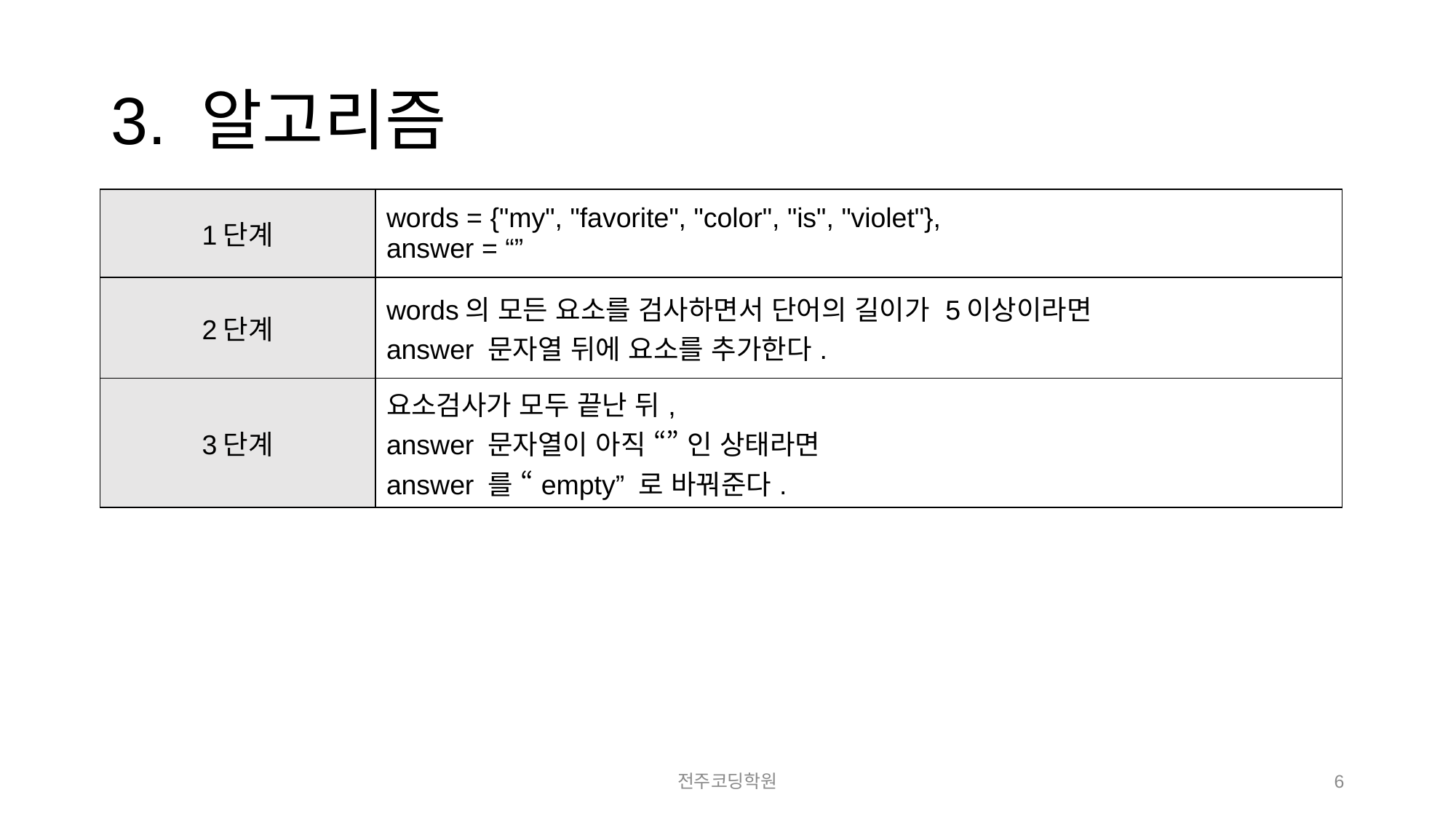

# 3. 알고리즘
| 1단계 | words = {"my", "favorite", "color", "is", "violet"}, answer = “” |
| --- | --- |
| 2단계 | words의 모든 요소를 검사하면서 단어의 길이가 5이상이라면 answer 문자열 뒤에 요소를 추가한다. |
| 3단계 | 요소검사가 모두 끝난 뒤, answer 문자열이 아직 “” 인 상태라면 answer 를 “empty” 로 바꿔준다. |
전주코딩학원
6